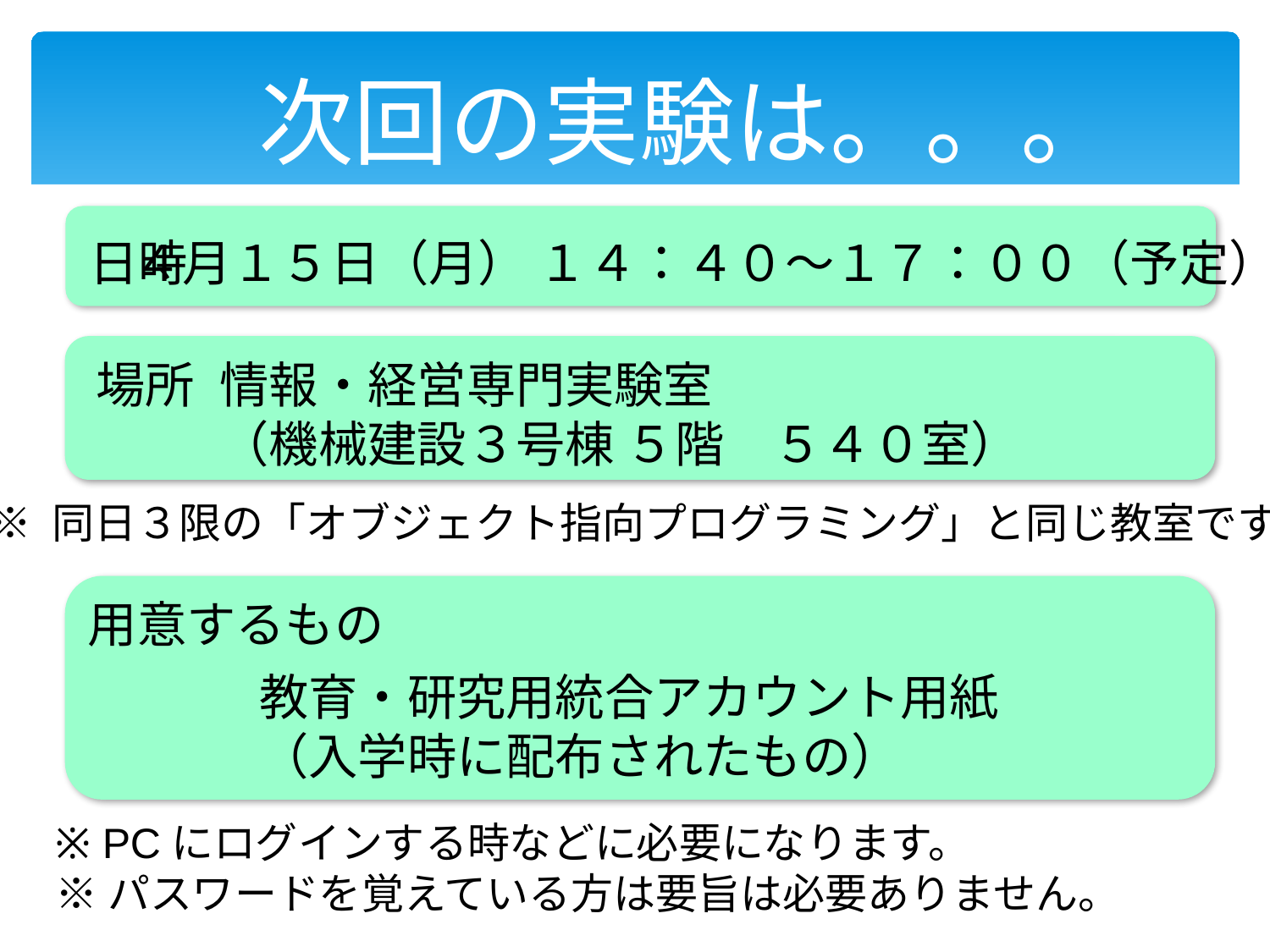

次回の実験は。。。

日時
４月１５日（月） １４：４０～１７：００（予定）

場所
情報・経営専門実験室
（機械建設３号棟 ５階　５４０室）
※ 同日３限の「オブジェクト指向プログラミング」と同じ教室です。

用意するもの
教育・研究用統合アカウント用紙
（入学時に配布されたもの）
※ PCにログインする時などに必要になります。
※パスワードを覚えている方は要旨は必要ありません。